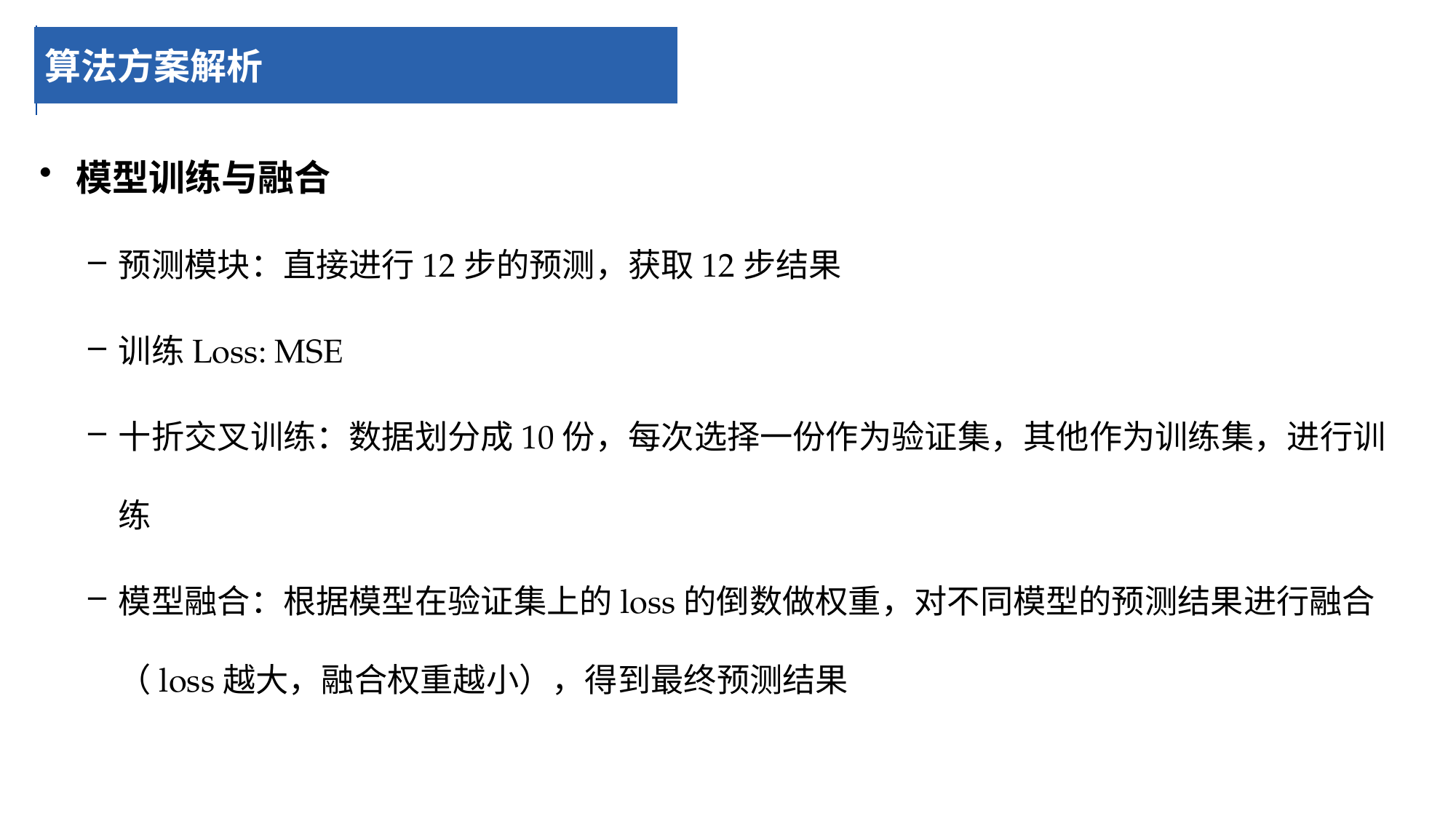

算法方案解析
模型训练与融合
预测模块：直接进行12步的预测，获取12步结果
训练Loss: MSE
十折交叉训练：数据划分成10份，每次选择一份作为验证集，其他作为训练集，进行训练
模型融合：根据模型在验证集上的loss的倒数做权重，对不同模型的预测结果进行融合（loss越大，融合权重越小），得到最终预测结果